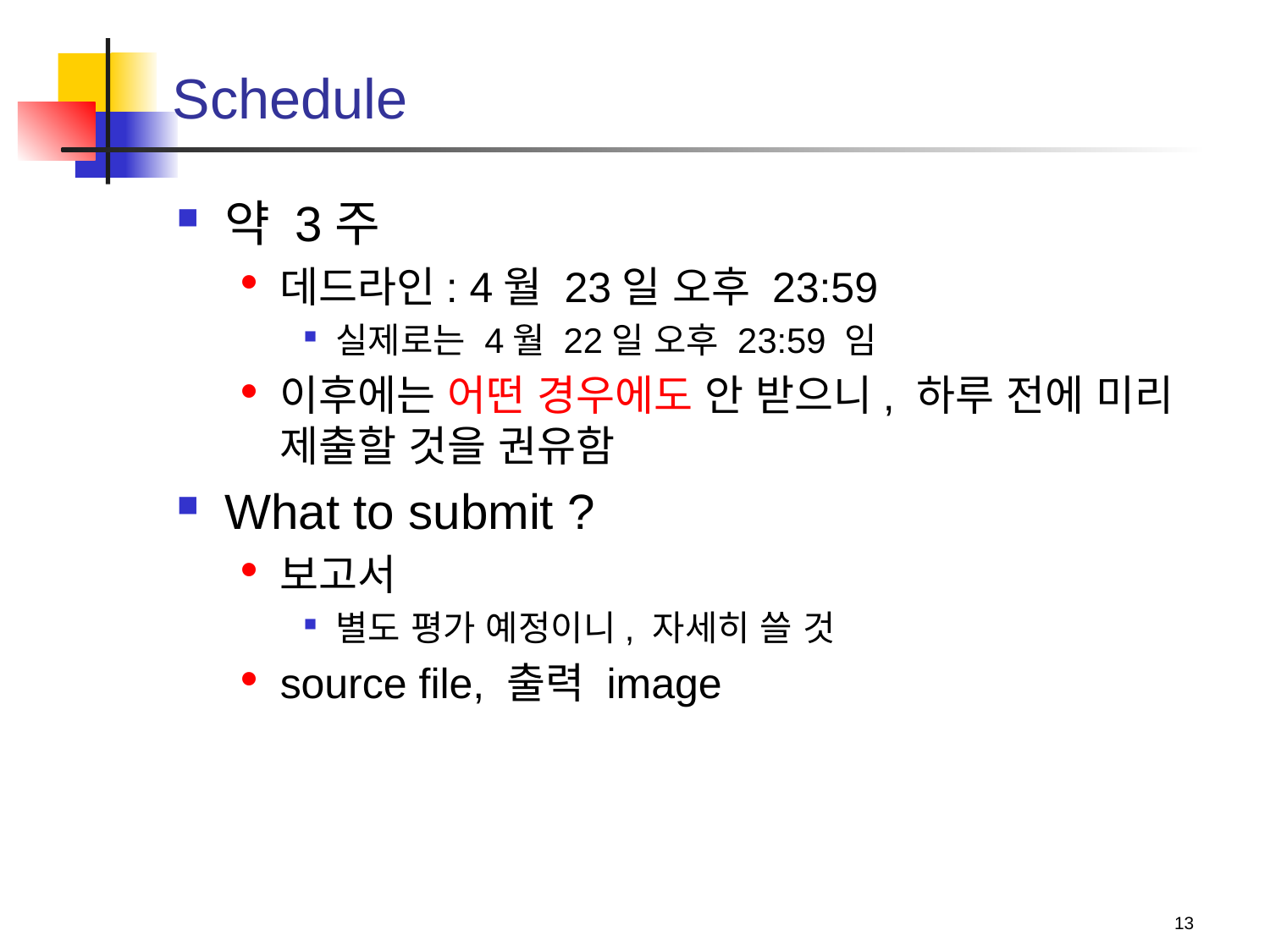

# Schedule
약 3주
데드라인: 4월 23일 오후 23:59
실제로는 4월 22일 오후 23:59 임
이후에는 어떤 경우에도 안 받으니, 하루 전에 미리 제출할 것을 권유함
What to submit ?
보고서
별도 평가 예정이니, 자세히 쓸 것
source file, 출력 image
13